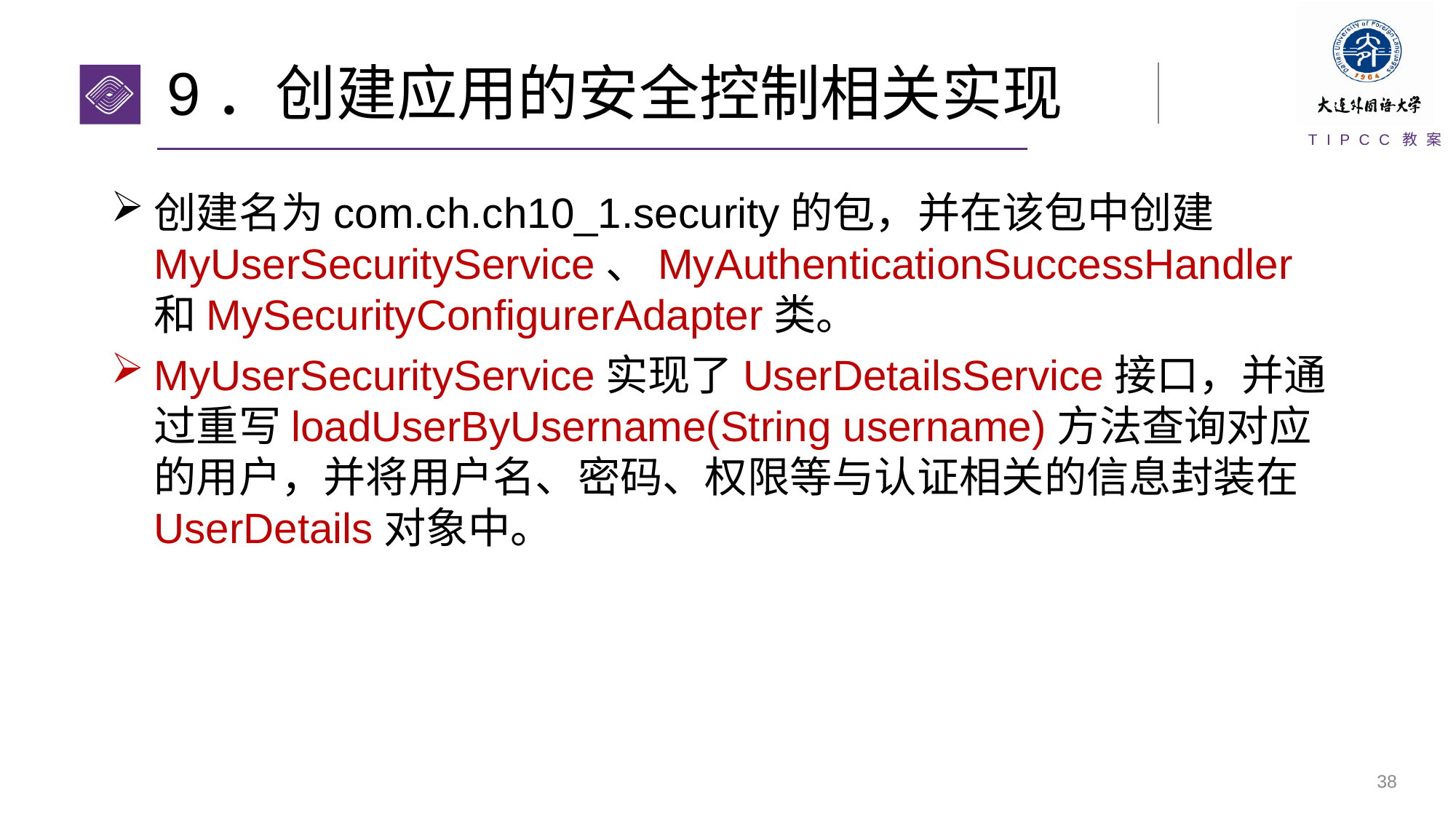

# 9．创建应用的安全控制相关实现
创建名为com.ch.ch10_1.security的包，并在该包中创建MyUserSecurityService、MyAuthenticationSuccessHandler和MySecurityConfigurerAdapter类。
MyUserSecurityService实现了UserDetailsService接口，并通过重写loadUserByUsername(String username)方法查询对应的用户，并将用户名、密码、权限等与认证相关的信息封装在UserDetails对象中。

38